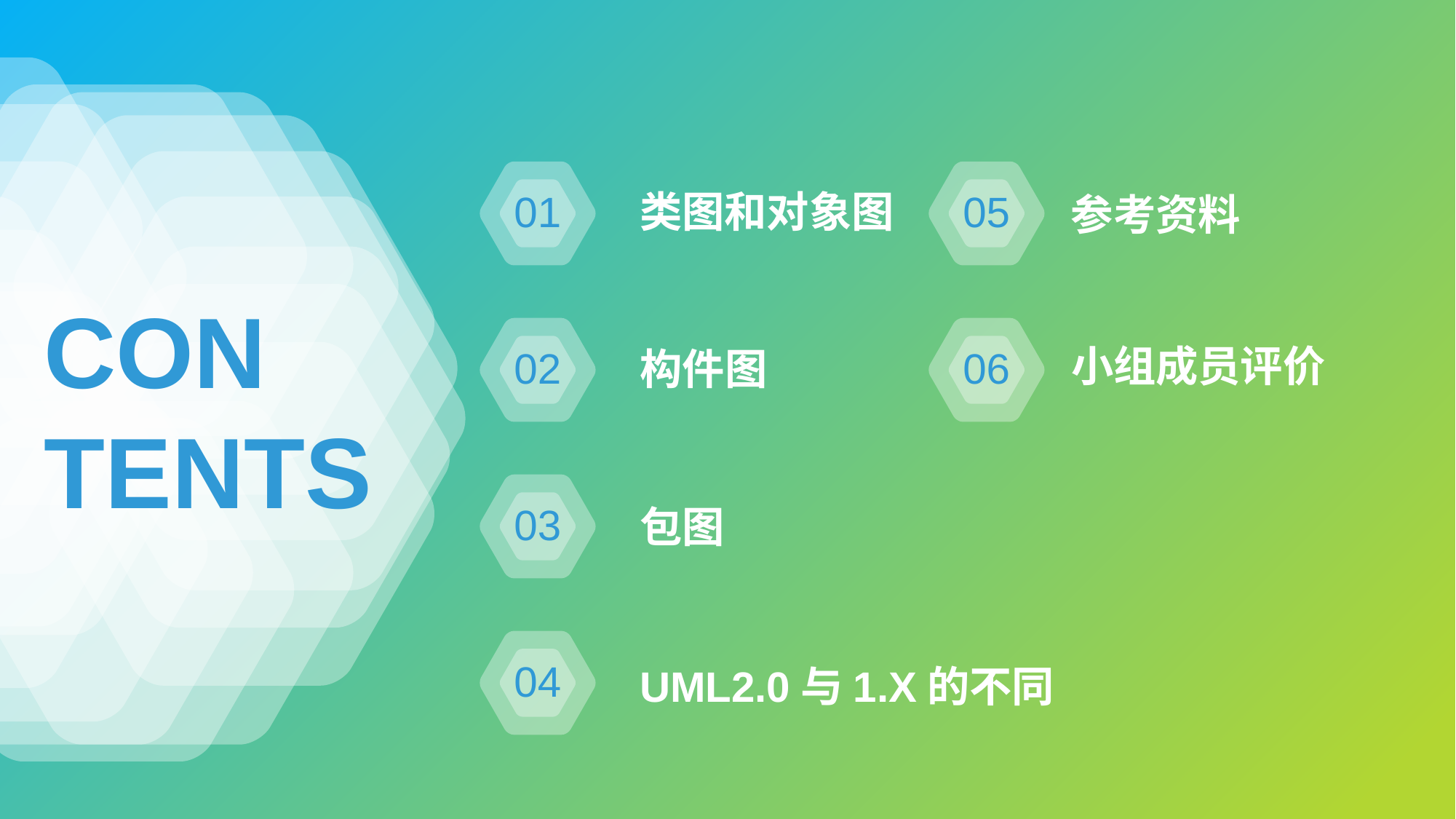

01

类图和对象图

05

参考资料
CON
TENTS

06

小组成员评价

02

构件图

03

包图

04

UML2.0与1.X的不同